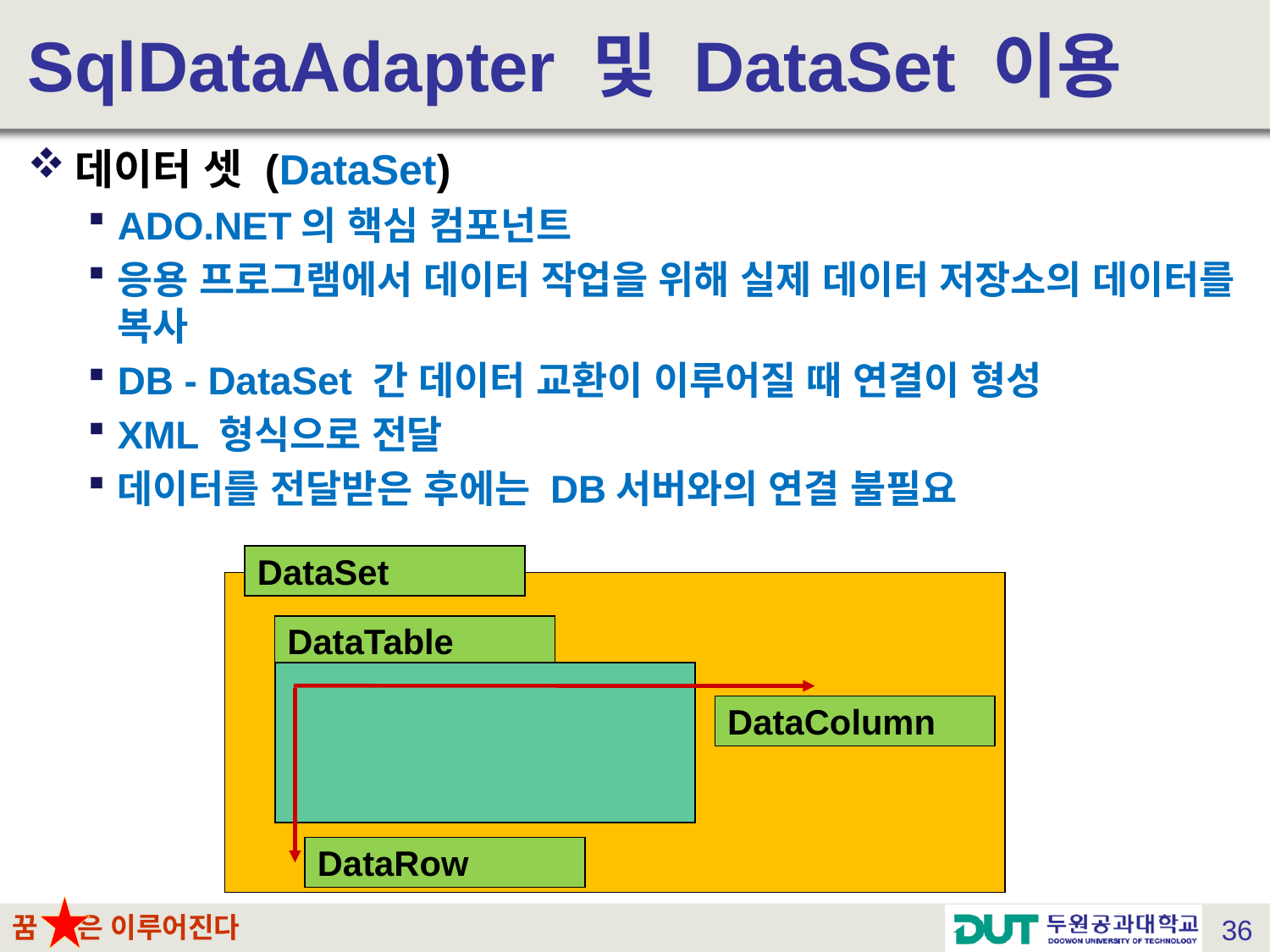

# SqlDataAdapter 및 DataSet 이용
데이터 셋 (DataSet)
ADO.NET의 핵심 컴포넌트
응용 프로그램에서 데이터 작업을 위해 실제 데이터 저장소의 데이터를 복사
DB - DataSet 간 데이터 교환이 이루어질 때 연결이 형성
XML 형식으로 전달
데이터를 전달받은 후에는 DB서버와의 연결 불필요
DataSet

DataTable

DataColumn
DataRow